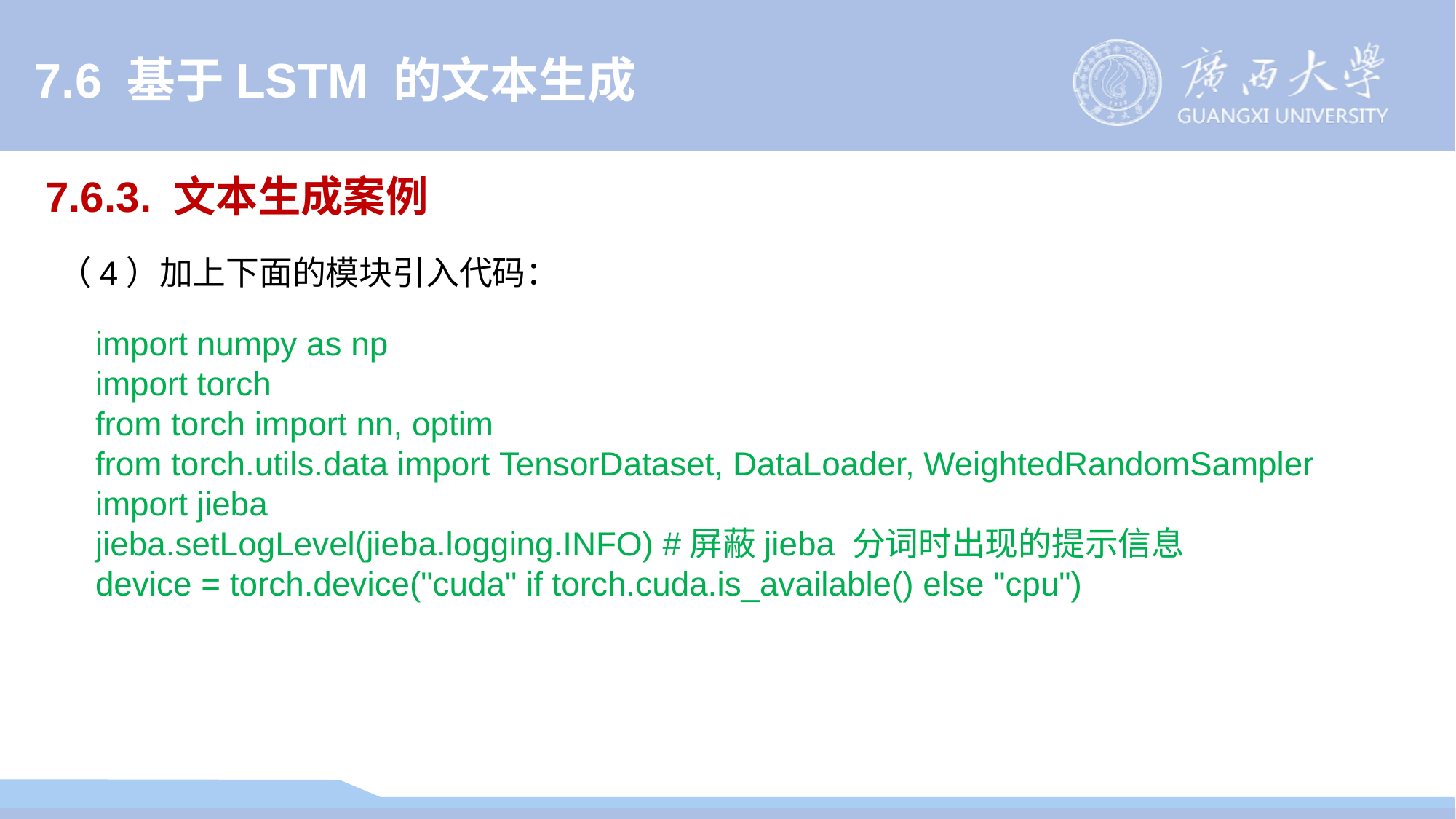

7.6 基于LSTM 的文本生成
7.6.3. 文本生成案例
（4）加上下面的模块引入代码：
import numpy as np
import torch
from torch import nn, optim
from torch.utils.data import TensorDataset, DataLoader, WeightedRandomSampler
import jieba
jieba.setLogLevel(jieba.logging.INFO) #屏蔽jieba 分词时出现的提示信息
device = torch.device("cuda" if torch.cuda.is_available() else "cpu")